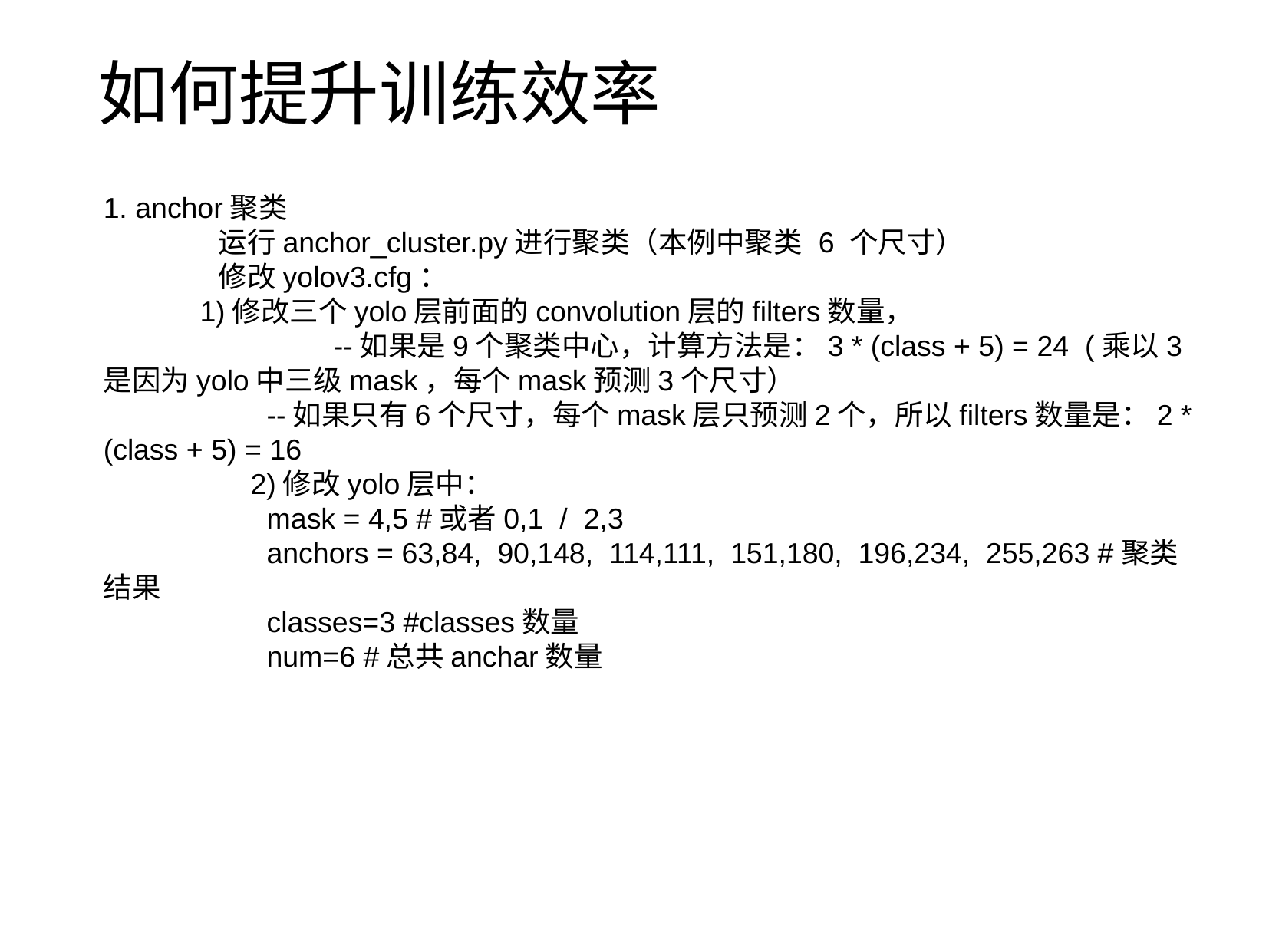

如何提升训练效率
1. anchor聚类
	运行anchor_cluster.py进行聚类（本例中聚类 6 个尺寸）
	修改yolov3.cfg：
            1)修改三个yolo层前面的convolution层的filters数量，
		--如果是9个聚类中心，计算方法是：3 * (class + 5) = 24  (乘以3是因为yolo中三级mask，每个mask预测3个尺寸）
	      --如果只有6个尺寸，每个mask层只预测2个，所以filters数量是：2 * (class + 5) = 16
	    2)修改yolo层中：
	      mask = 4,5 #或者0,1  /  2,3
	      anchors = 63,84,  90,148,  114,111,  151,180,  196,234,  255,263 #聚类结果
	      classes=3 #classes数量
	      num=6 #总共anchar数量